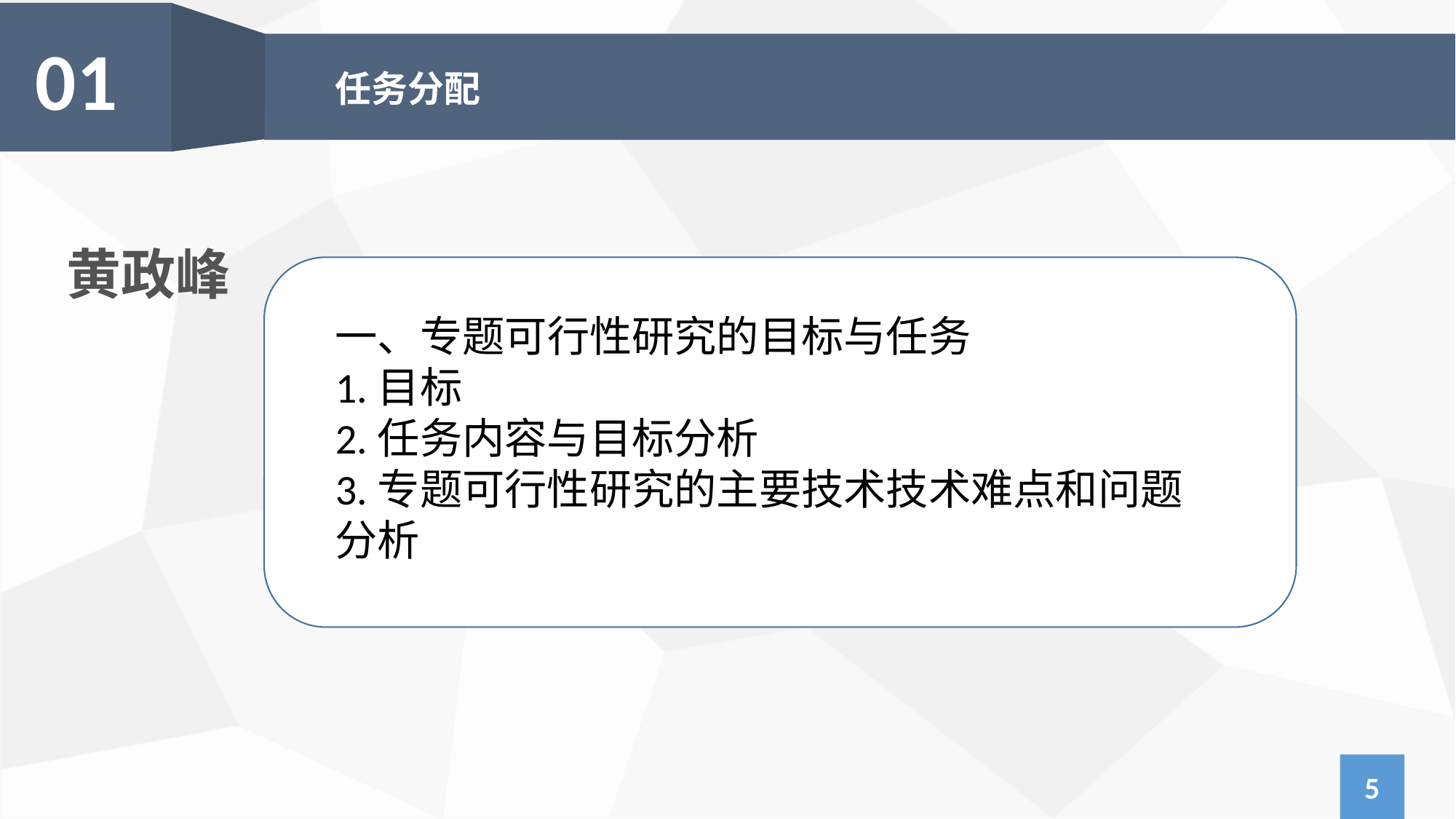

01

任务分配

黄政峰

一、专题可行性研究的目标与任务
1.目标
2.任务内容与目标分析
3.专题可行性研究的主要技术技术难点和问题分析

5